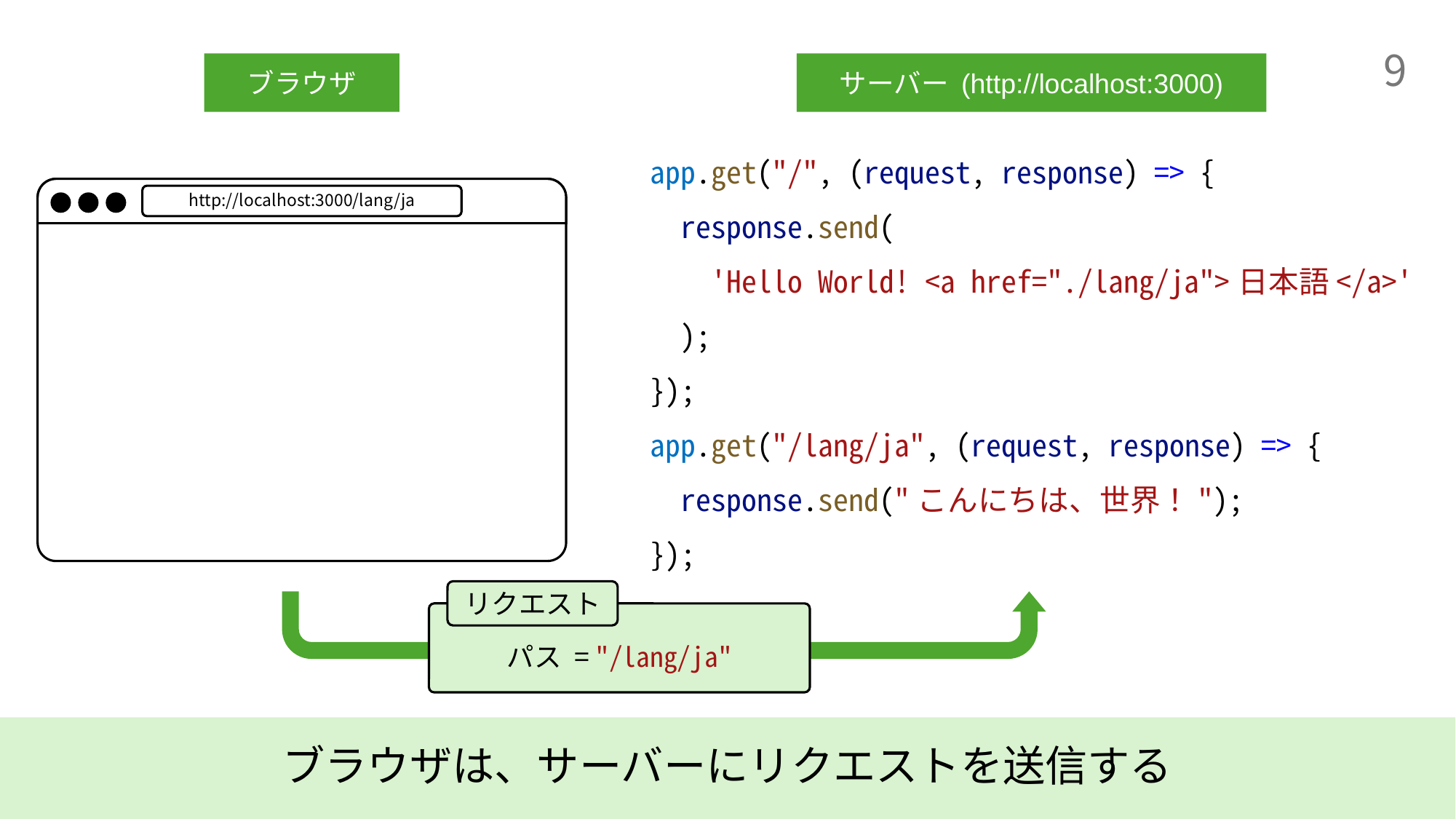

9
http://localhost:3000/lang/ja
リクエスト

パス = "/lang/ja"
ブラウザは、サーバーにリクエストを送信する